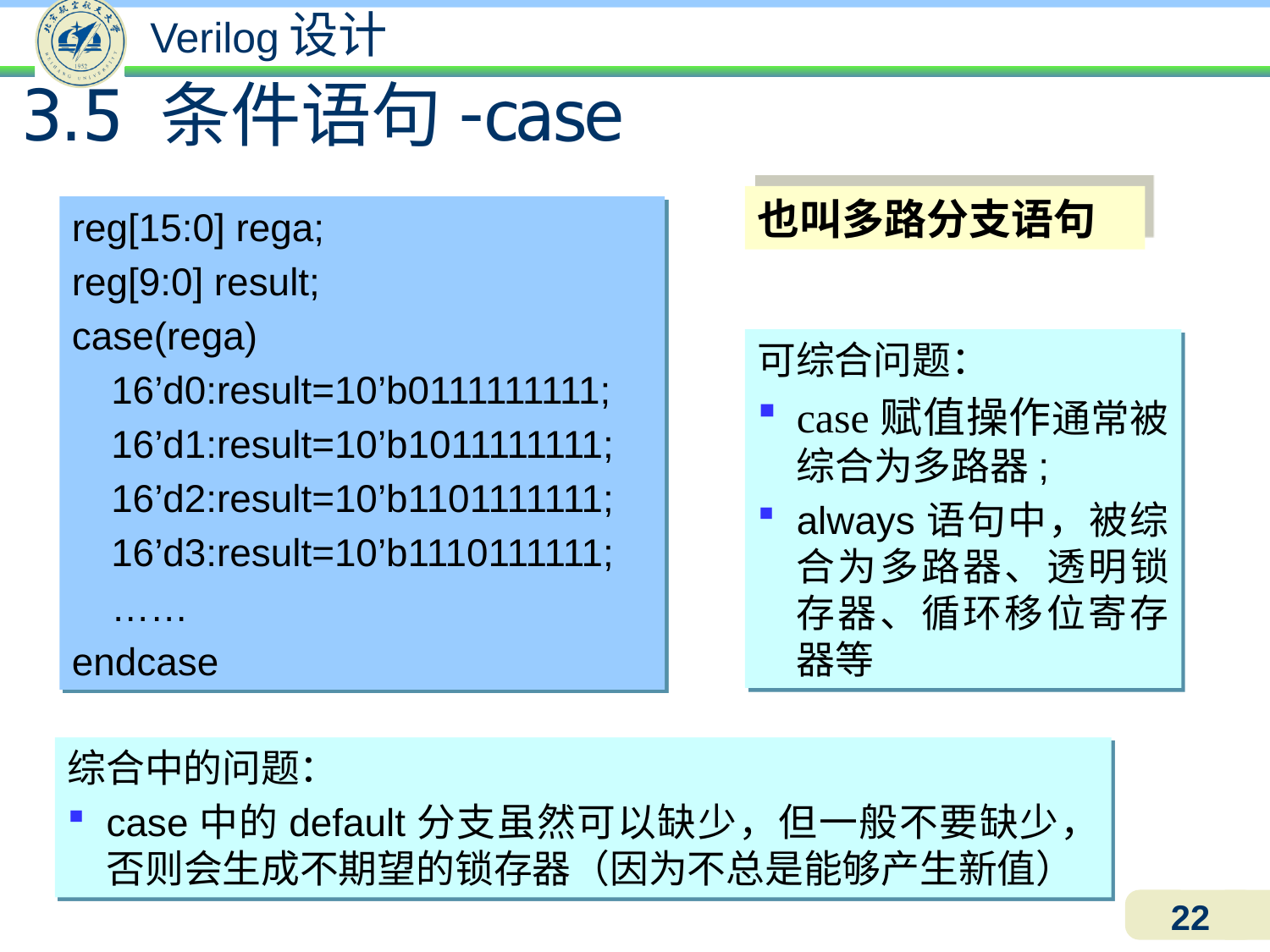

3.5 条件语句-case

reg[15:0] rega;
reg[9:0] result;
case(rega)
	16’d0:result=10’b0111111111;
	16’d1:result=10’b1011111111;
	16’d2:result=10’b1101111111;
	16’d3:result=10’b1110111111;
	……
endcase
也叫多路分支语句
可综合问题：
case赋值操作通常被综合为多路器;
always语句中，被综合为多路器、透明锁存器、循环移位寄存器等
综合中的问题：
case中的default分支虽然可以缺少，但一般不要缺少，否则会生成不期望的锁存器（因为不总是能够产生新值）
22